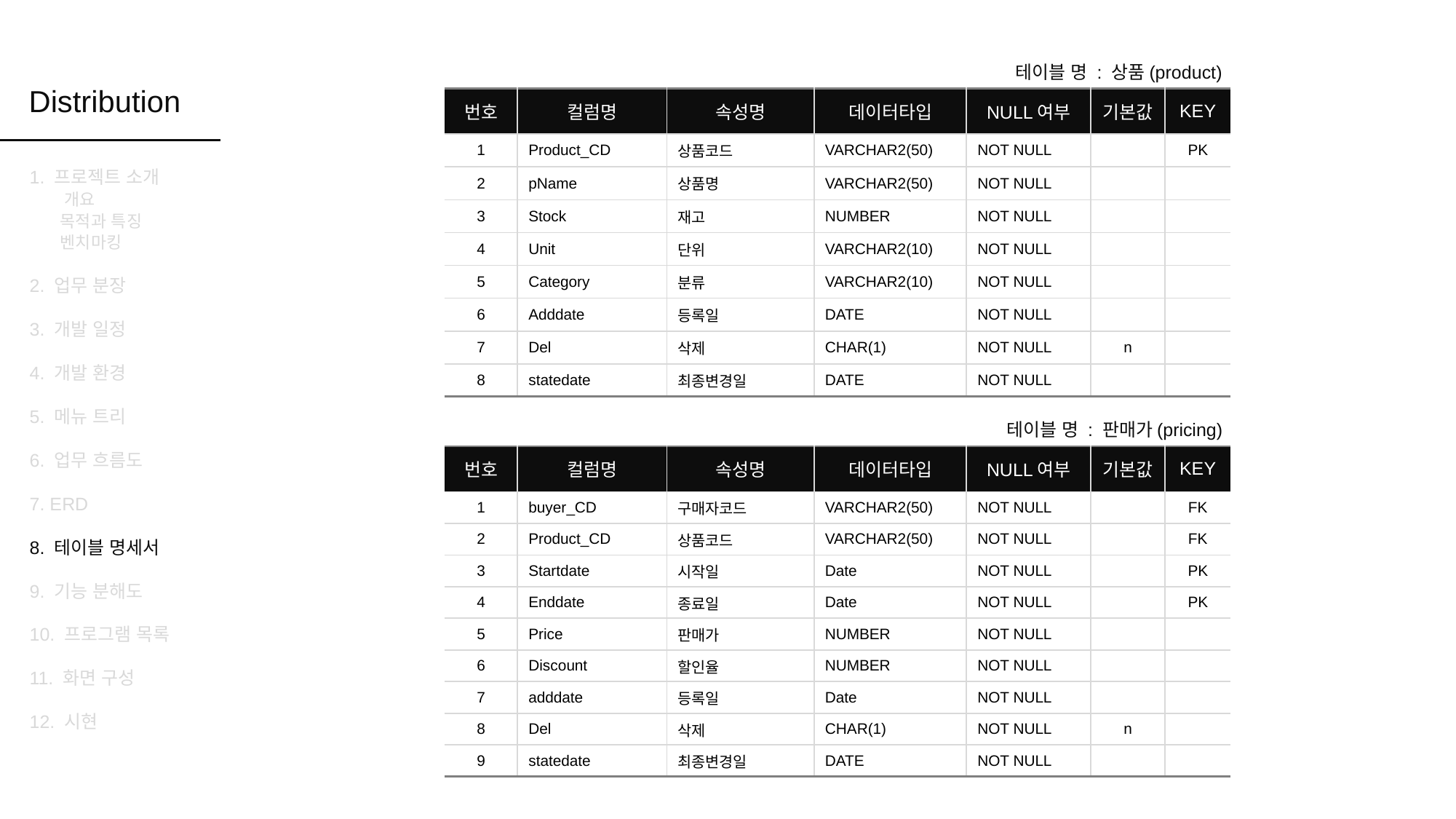

테이블 명 : 상품(product)
Distribution
| 번호 | 컬럼명 | 속성명 | 데이터타입 | NULL여부 | 기본값 | KEY |
| --- | --- | --- | --- | --- | --- | --- |
| 1 | Product\_CD | 상품코드 | VARCHAR2(50) | NOT NULL |  | PK |
| 2 | pName | 상품명 | VARCHAR2(50) | NOT NULL |  |  |
| 3 | Stock | 재고 | NUMBER | NOT NULL |  |  |
| 4 | Unit | 단위 | VARCHAR2(10) | NOT NULL |  |  |
| 5 | Category | 분류 | VARCHAR2(10) | NOT NULL |  |  |
| 6 | Adddate | 등록일 | DATE | NOT NULL |  |  |
| 7 | Del | 삭제 | CHAR(1) | NOT NULL | n |  |
| 8 | statedate | 최종변경일 | DATE | NOT NULL |  |  |
1. 프로젝트 소개
      개요
      목적과 특징
      벤치마킹
2. 업무 분장
3. 개발 일정
4. 개발 환경
5. 메뉴 트리
6. 업무 흐름도
7. ERD
8. 테이블 명세서
9. 기능 분해도
10. 프로그램 목록
11. 화면 구성
12. 시현
테이블 명 : 판매가(pricing)
| 번호 | 컬럼명 | 속성명 | 데이터타입 | NULL여부 | 기본값 | KEY |
| --- | --- | --- | --- | --- | --- | --- |
| 1 | buyer\_CD | 구매자코드 | VARCHAR2(50) | NOT NULL |  | FK |
| 2 | Product\_CD | 상품코드 | VARCHAR2(50) | NOT NULL |  | FK |
| 3 | Startdate | 시작일 | Date | NOT NULL |  | PK |
| 4 | Enddate | 종료일 | Date | NOT NULL |  | PK |
| 5 | Price | 판매가 | NUMBER | NOT NULL |  |  |
| 6 | Discount | 할인율 | NUMBER | NOT NULL |  |  |
| 7 | adddate | 등록일 | Date | NOT NULL |  |  |
| 8 | Del | 삭제 | CHAR(1) | NOT NULL | n |  |
| 9 | statedate | 최종변경일 | DATE | NOT NULL |  |  |